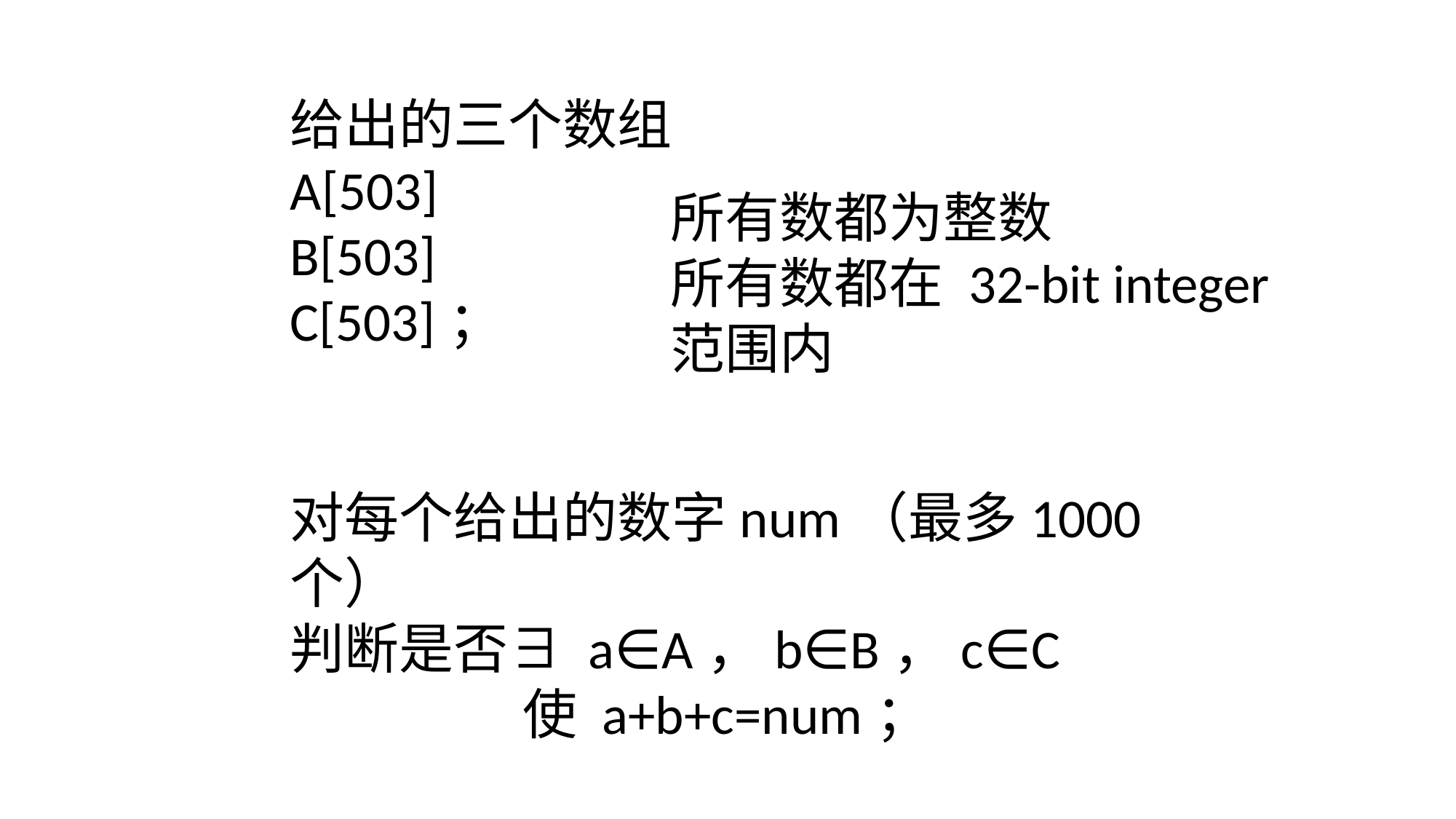

给出的三个数组
A[503]
B[503]
C[503]；

对每个给出的数字num（最多1000个）
判断是否∃ a∈A，b∈B，c∈C
                  使 a+b+c=num；

所有数都为整数
所有数都在 32-bit integer范围内